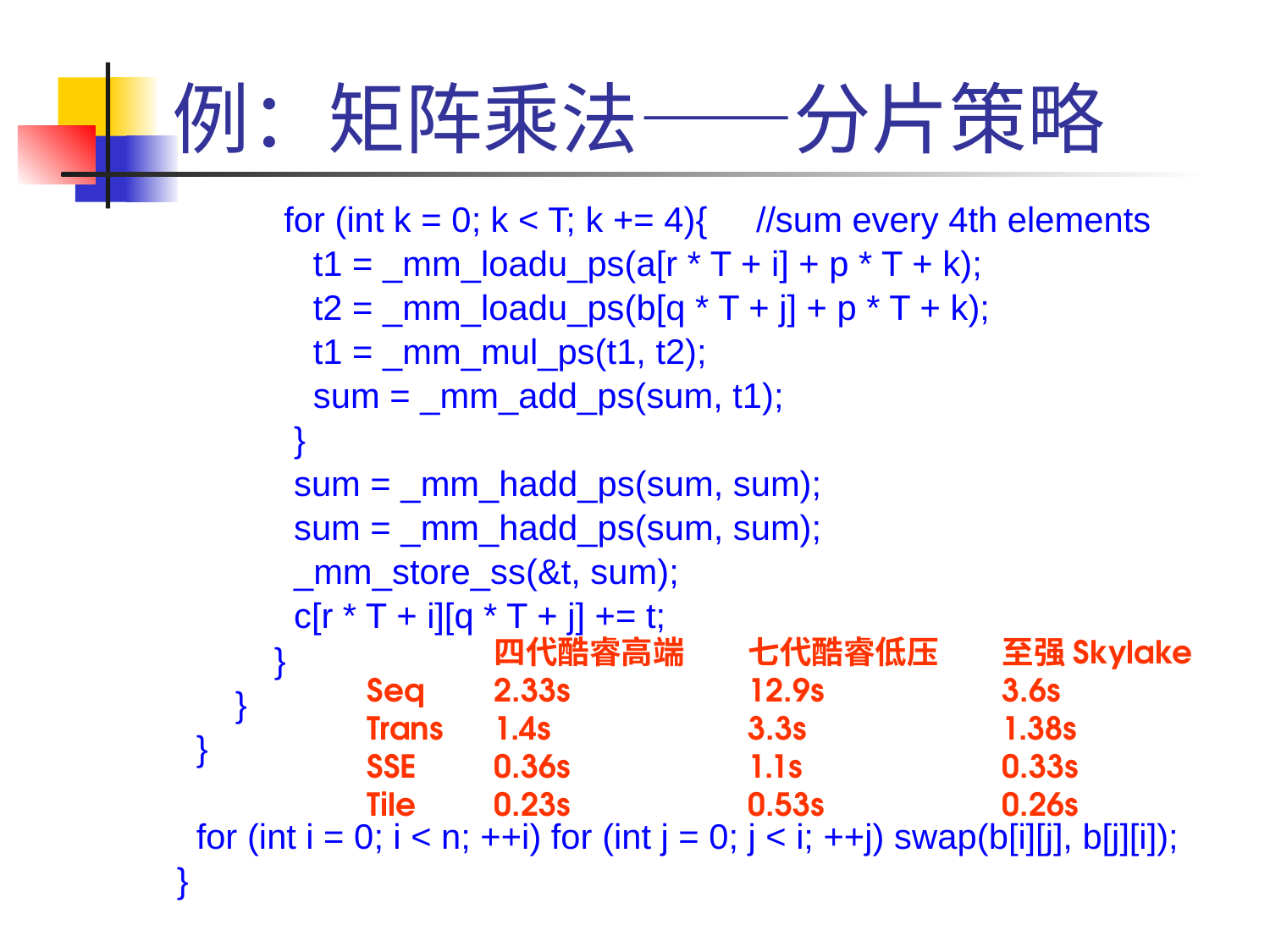

# 例：矩阵乘法——分片策略
           for (int k = 0; k < T; k += 4){     //sum every 4th elements
              t1 = _mm_loadu_ps(a[r * T + i] + p * T + k);
              t2 = _mm_loadu_ps(b[q * T + j] + p * T + k);
              t1 = _mm_mul_ps(t1, t2);
              sum = _mm_add_ps(sum, t1);
            }
            sum = _mm_hadd_ps(sum, sum);
            sum = _mm_hadd_ps(sum, sum);
            _mm_store_ss(&t, sum);
            c[r * T + i][q * T + j] += t;
          }
      }
  }

  for (int i = 0; i < n; ++i) for (int j = 0; j < i; ++j) swap(b[i][j], b[j][i]);
}
	四代酷睿高端	七代酷睿低压	至强Skylake
Seq	2.33s		12.9s		3.6s
Trans	1.4s		3.3s		1.38s
SSE	0.36s		1.1s		0.33s
Tile	0.23s		0.53s		0.26s